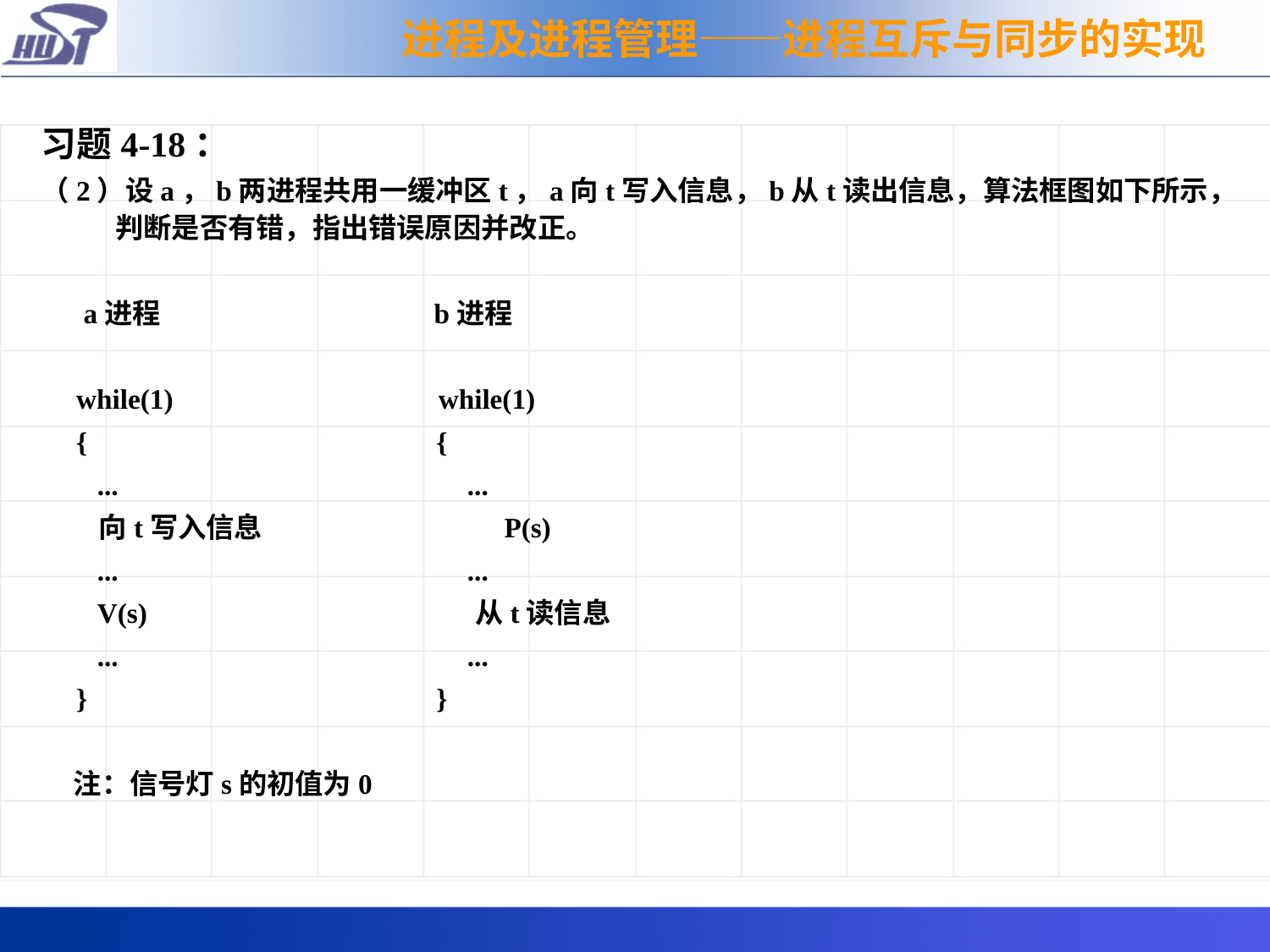

进程及进程管理——进程互斥与同步的实现
习题4-18：
（2）设a，b两进程共用一缓冲区t，a向t写入信息，b从t读出信息，算法框图如下所示，判断是否有错，指出错误原因并改正。

      a进程                                          b进程

     while(1)                                      while(1)
     {                                                  {
        ...                                                  ...
        向t写入信息                                     P(s)
        ...                                                  ...
        V(s)                                              从t读信息
        ...                                                  ...
     }                                                  }

    注：信号灯s的初值为0